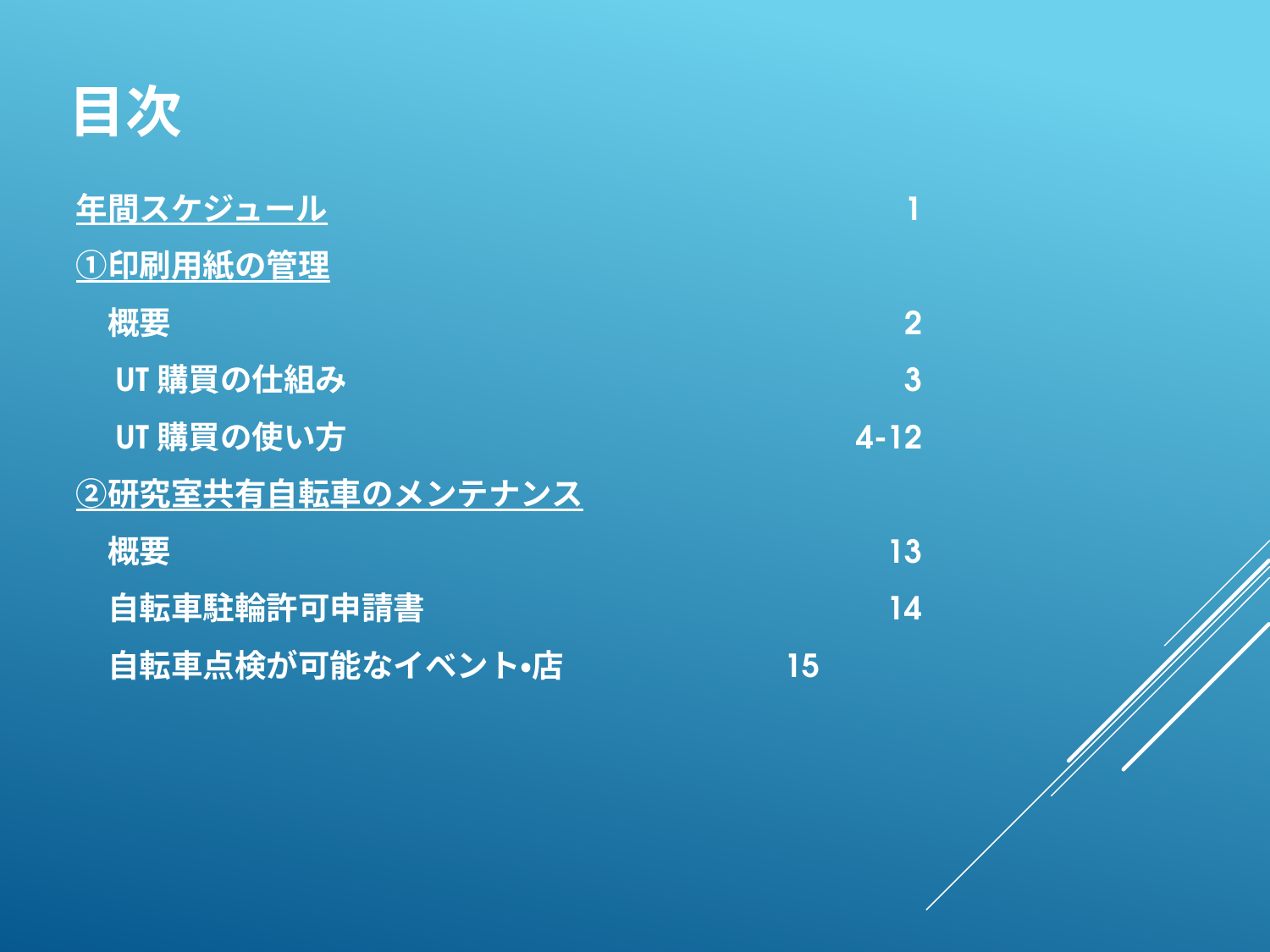

# 目次

　　年間スケジュール
　　①印刷用紙の管理
　　　概要
　　　UT購買の仕組み
　　　UT購買の使い方
　　②研究室共有自転車のメンテナンス
　　　概要
　　　自転車駐輪許可申請書
　　　自転車点検が可能なイベント・店

　　1

2
3
4-12

13
14
15